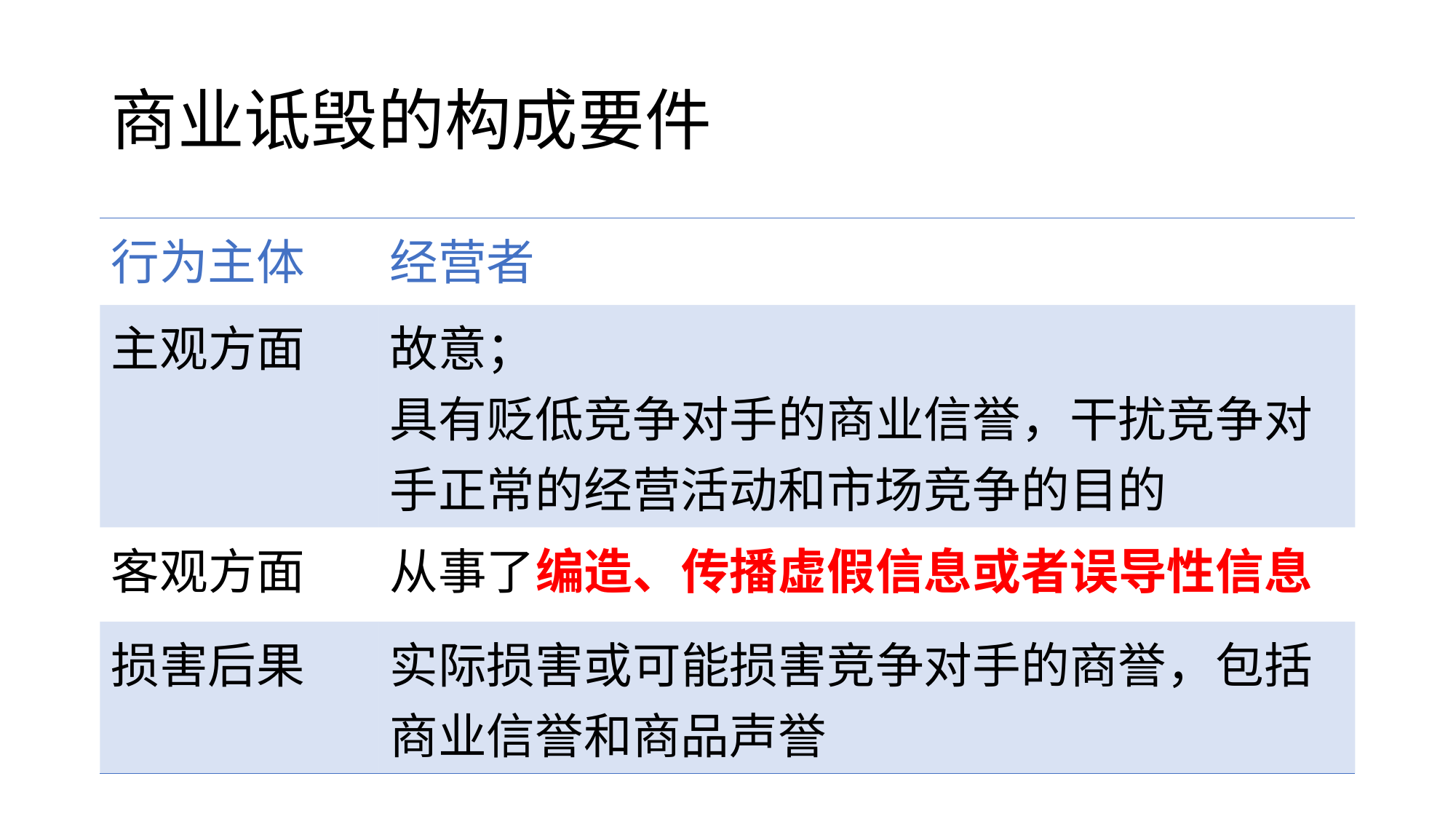

# 商业诋毁的构成要件
| 行为主体 | 经营者 |
| --- | --- |
| 主观方面 | 故意； 具有贬低竞争对手的商业信誉，干扰竞争对手正常的经营活动和市场竞争的目的 |
| 客观方面 | 从事了编造、传播虚假信息或者误导性信息 |
| 损害后果 | 实际损害或可能损害竞争对手的商誉，包括商业信誉和商品声誉 |